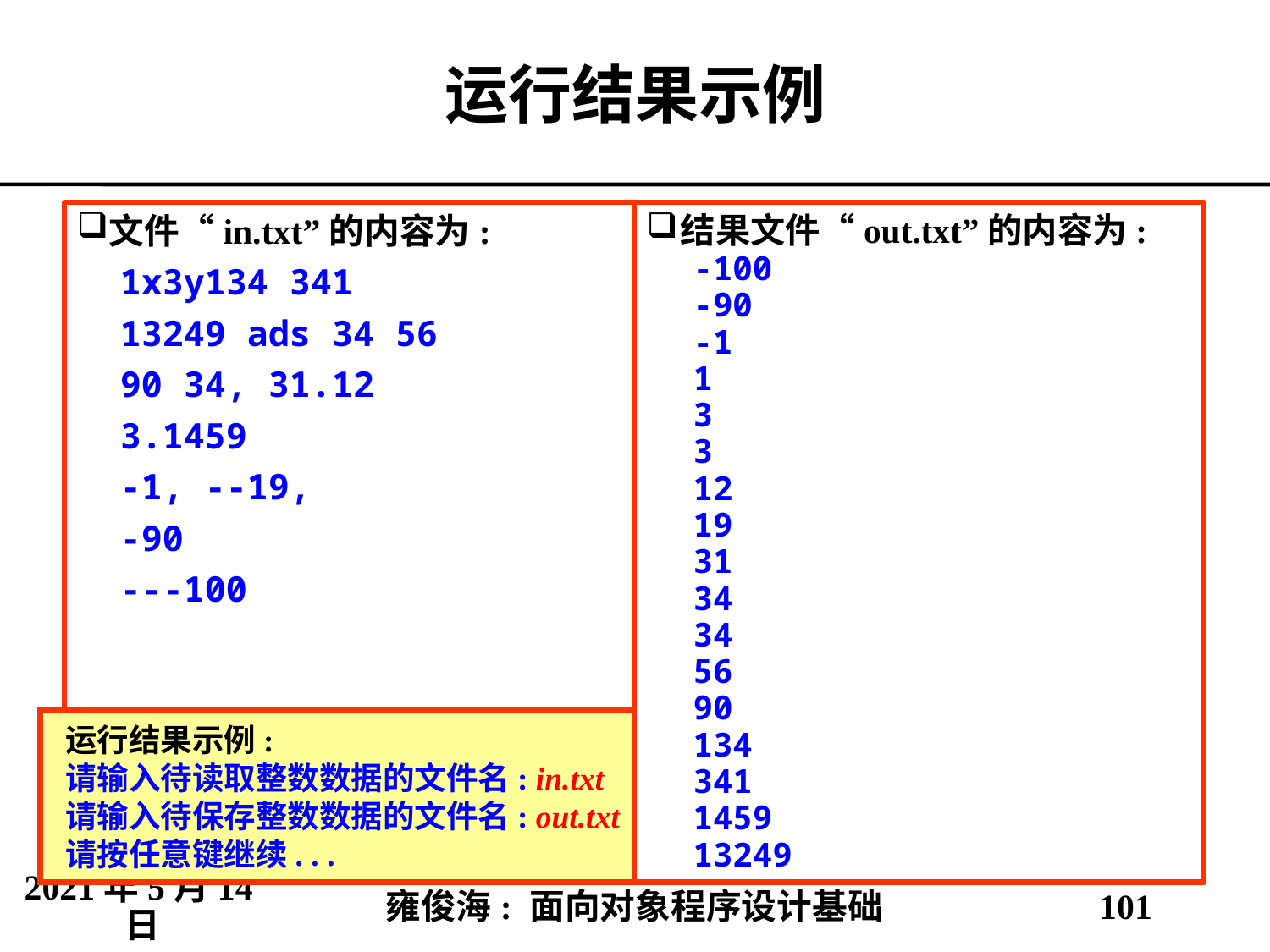

# 运行结果示例

文件“in.txt”的内容为:
1x3y134 341
13249 ads 34 56
90 34, 31.12
3.1459
-1, --19,
-90
---100
结果文件“out.txt”的内容为:
-100
-90
-1
1
3
3
12
19
31
34
34
56
90
134
341
1459
13249
运行结果示例:
请输入待读取整数数据的文件名: in.txt
请输入待保存整数数据的文件名: out.txt
请按任意键继续. . .
2021年5月14日
雍俊海: 面向对象程序设计基础
101